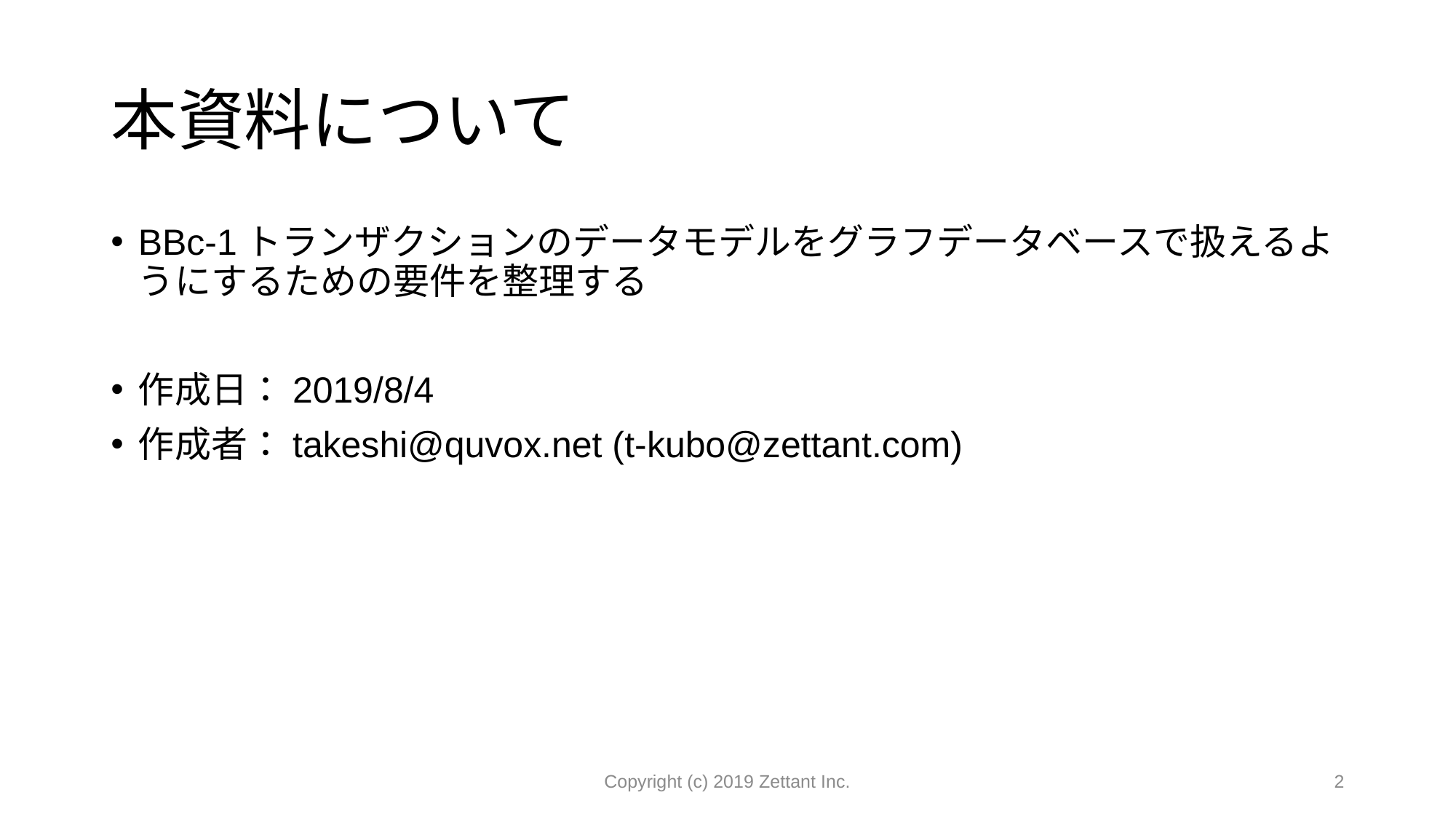

# 本資料について
BBc-1トランザクションのデータモデルをグラフデータベースで扱えるようにするための要件を整理する

作成日：2019/8/4
作成者：takeshi@quvox.net (t-kubo@zettant.com)
Copyright (c) 2019 Zettant Inc.
2